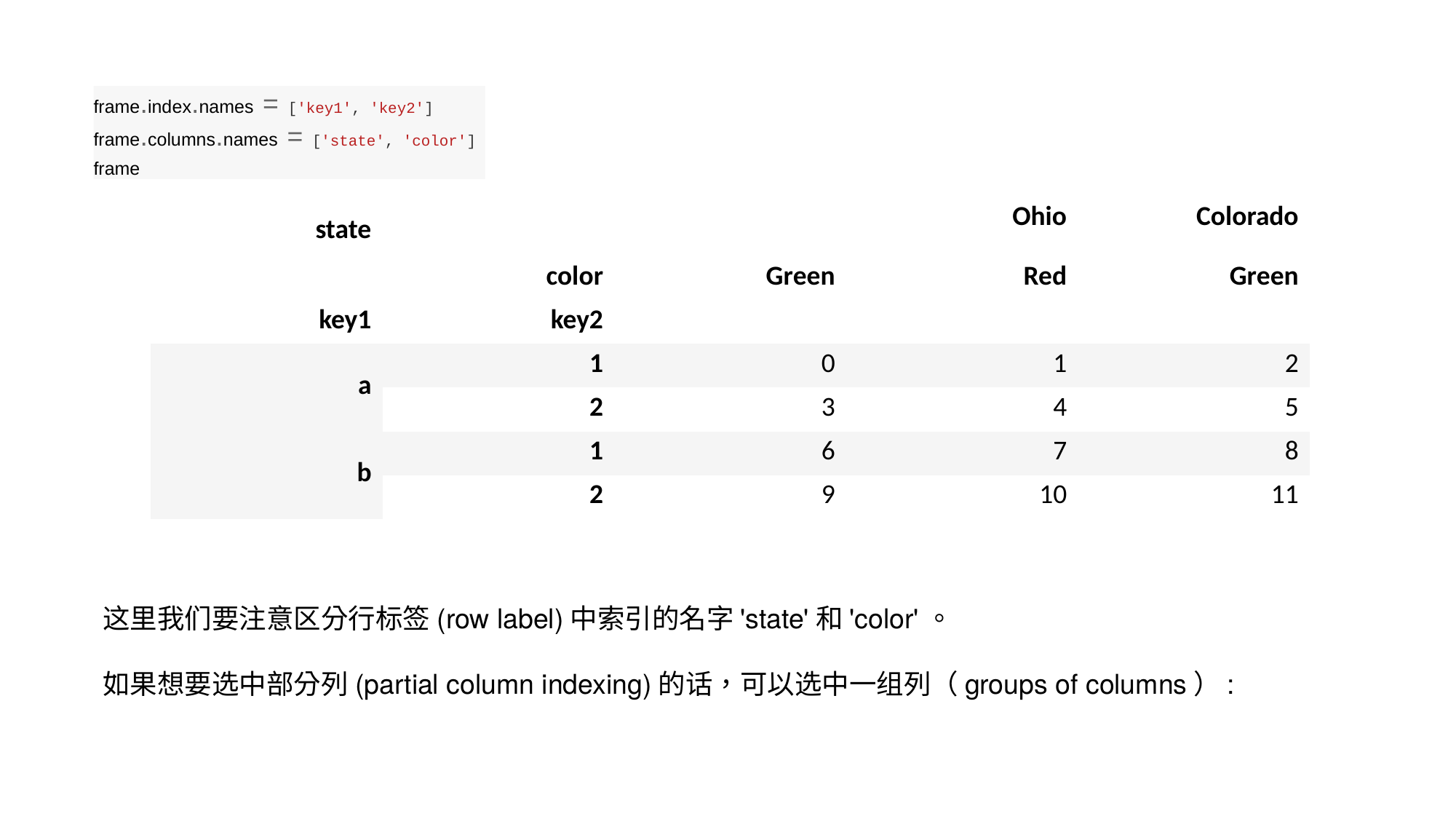

frame.index.names = ['key1', 'key2']
frame.columns.names = ['state', 'color']
frame
| state |  |  | Ohio | Colorado |
| --- | --- | --- | --- | --- |
|  | color | Green | Red | Green |
| key1 | key2 |  |  |  |
| a | 1 | 0 | 1 | 2 |
|  | 2 | 3 | 4 | 5 |
| b | 1 | 6 | 7 | 8 |
|  | 2 | 9 | 10 | 11 |
这里我们要注意区分行标签(row label)中索引的名字'state'和'color'。

如果想要选中部分列(partial column indexing)的话，可以选中一组列（groups of columns）: